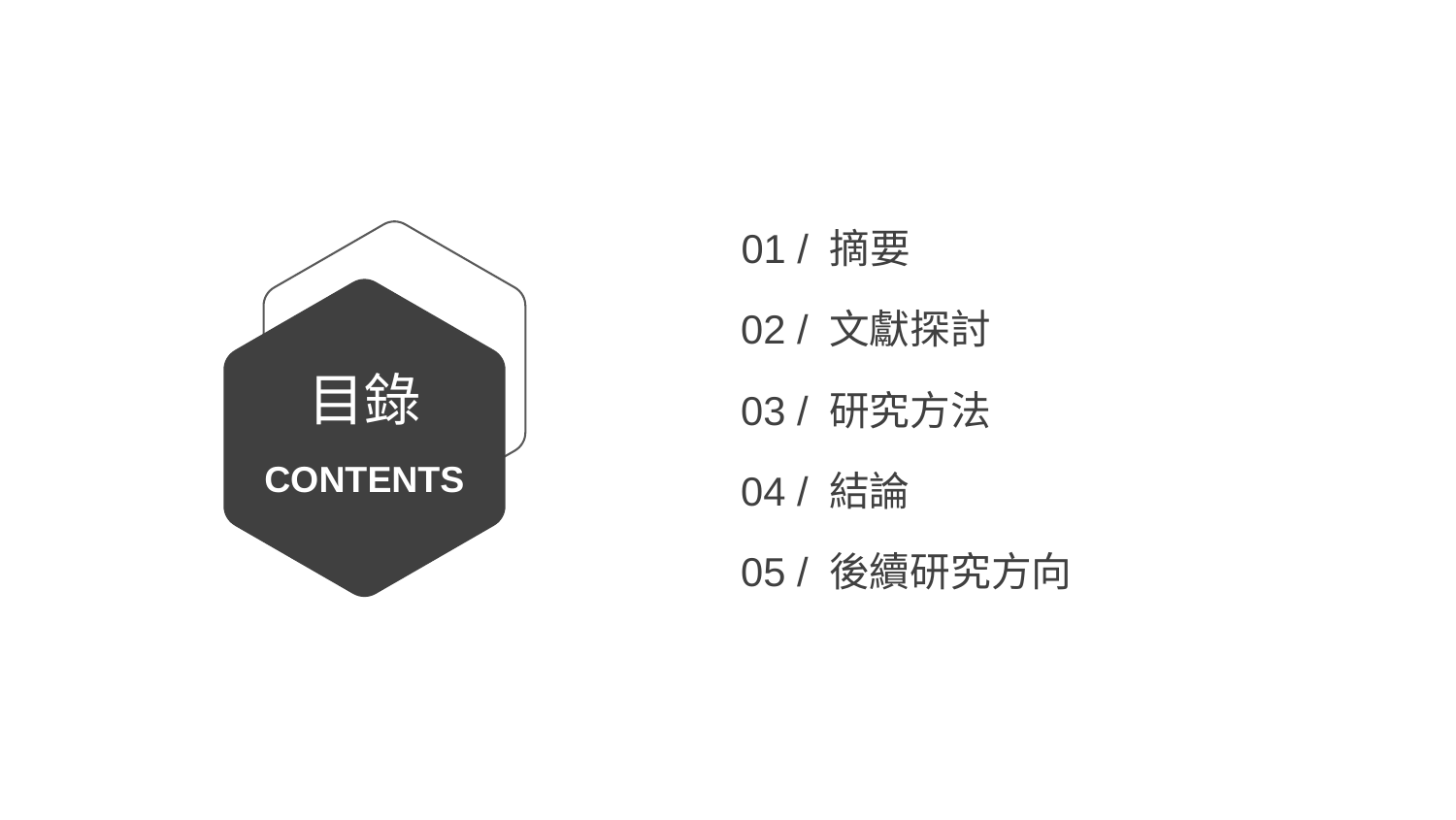

01 / 摘要

02 / 文獻探討
目錄
CONTENTS
03 / 研究方法
04 / 結論
05 / 後續研究方向